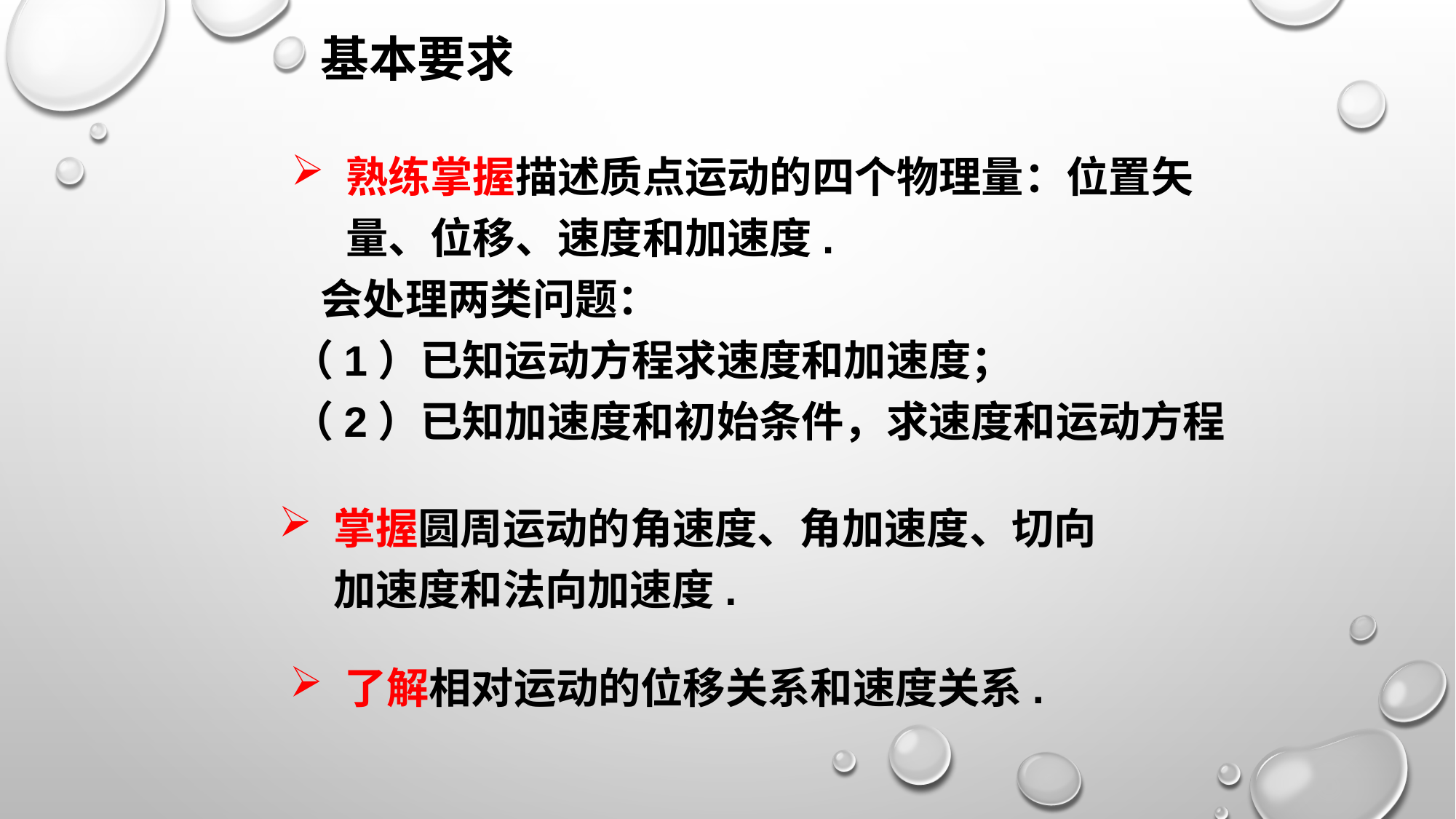

基本要求
熟练掌握描述质点运动的四个物理量：位置矢量、位移、速度和加速度.
  会处理两类问题：
（1）已知运动方程求速度和加速度；
（2）已知加速度和初始条件，求速度和运动方程
掌握圆周运动的角速度、角加速度、切向加速度和法向加速度.
了解相对运动的位移关系和速度关系.